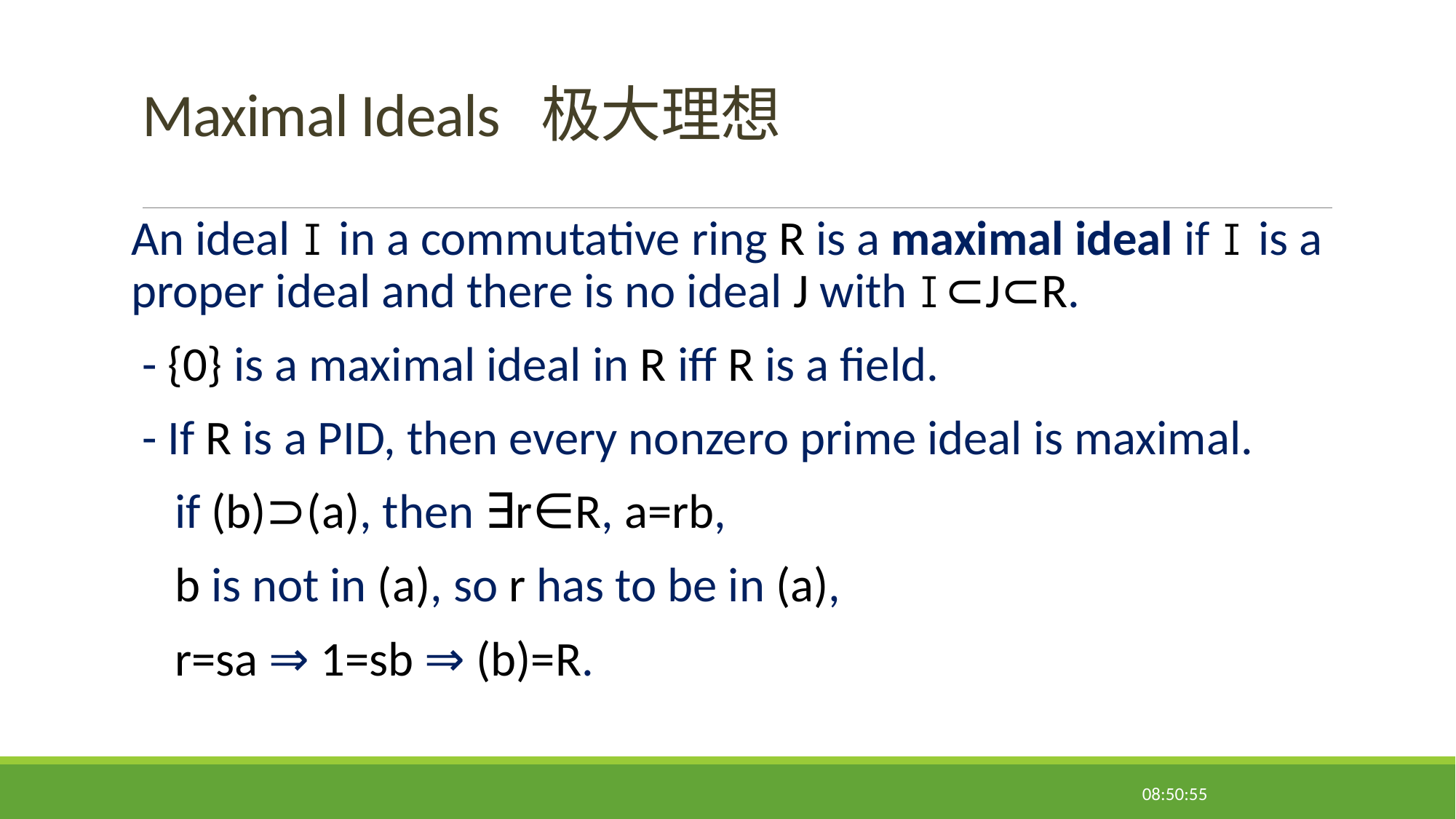

# Maximal Ideals  极大理想
An ideal I in a commutative ring R is a maximal ideal if I is a proper ideal and there is no ideal J with I⊂J⊂R.
 - {0} is a maximal ideal in R iff R is a field.
 - If R is a PID, then every nonzero prime ideal is maximal.
    if (b)⊃(a), then ∃r∈R, a=rb,
    b is not in (a), so r has to be in (a),
    r=sa ⇒ 1=sb ⇒ (b)=R.

08:50:55